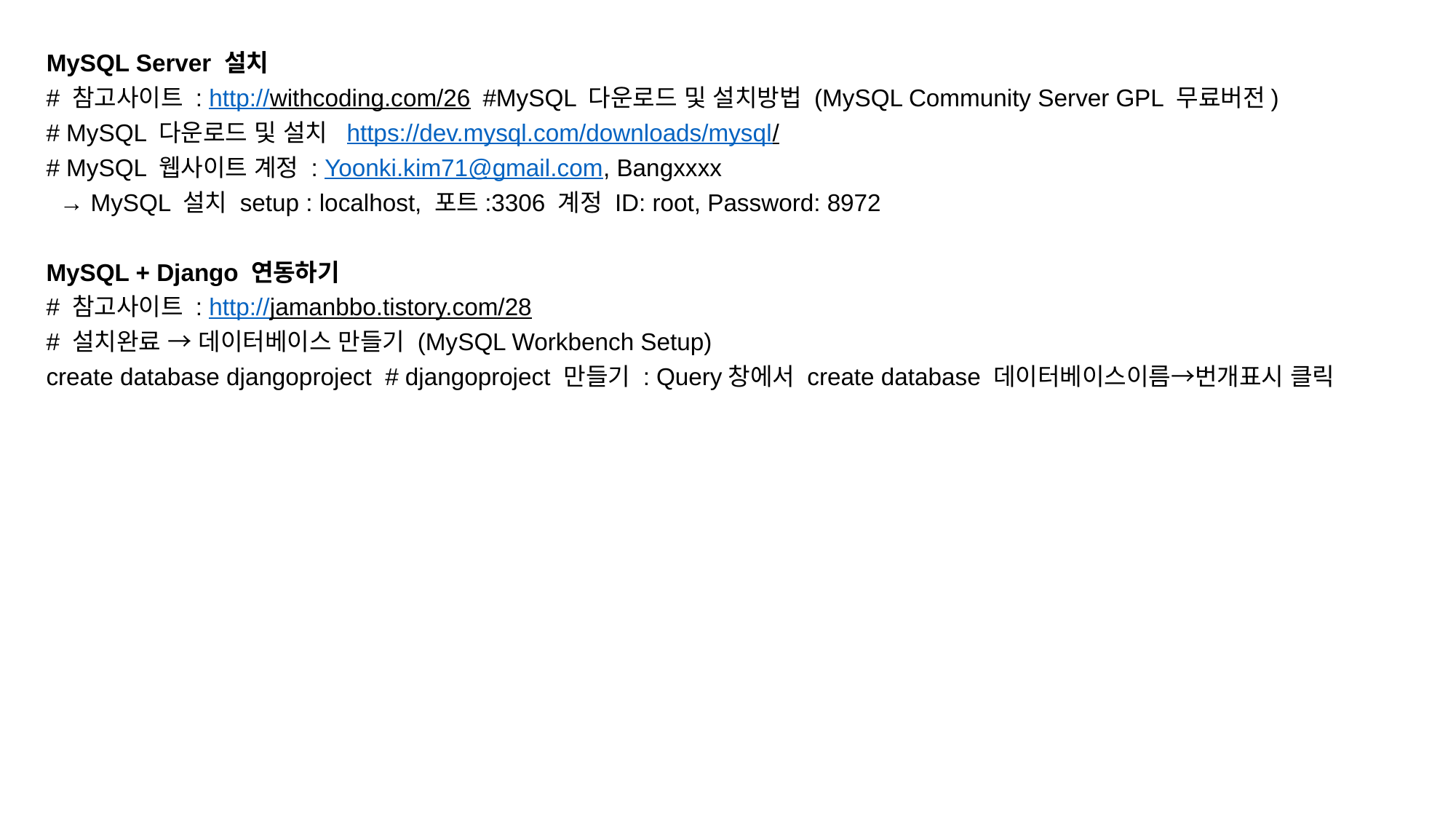

MySQL Server 설치
# 참고사이트 : http://withcoding.com/26 	#MySQL 다운로드 및 설치방법 (MySQL Community Server GPL 무료버전)
# MySQL 다운로드 및 설치  https://dev.mysql.com/downloads/mysql/
# MySQL 웹사이트 계정 : Yoonki.kim71@gmail.com, Bangxxxx
  → MySQL 설치 setup : localhost, 포트:3306 계정 ID: root, Password: 8972

MySQL + Django 연동하기
# 참고사이트 : http://jamanbbo.tistory.com/28
# 설치완료 → 데이터베이스 만들기 (MySQL Workbench Setup)
create database djangoproject  # djangoproject 만들기 : Query창에서 create database 데이터베이스이름→번개표시 클릭